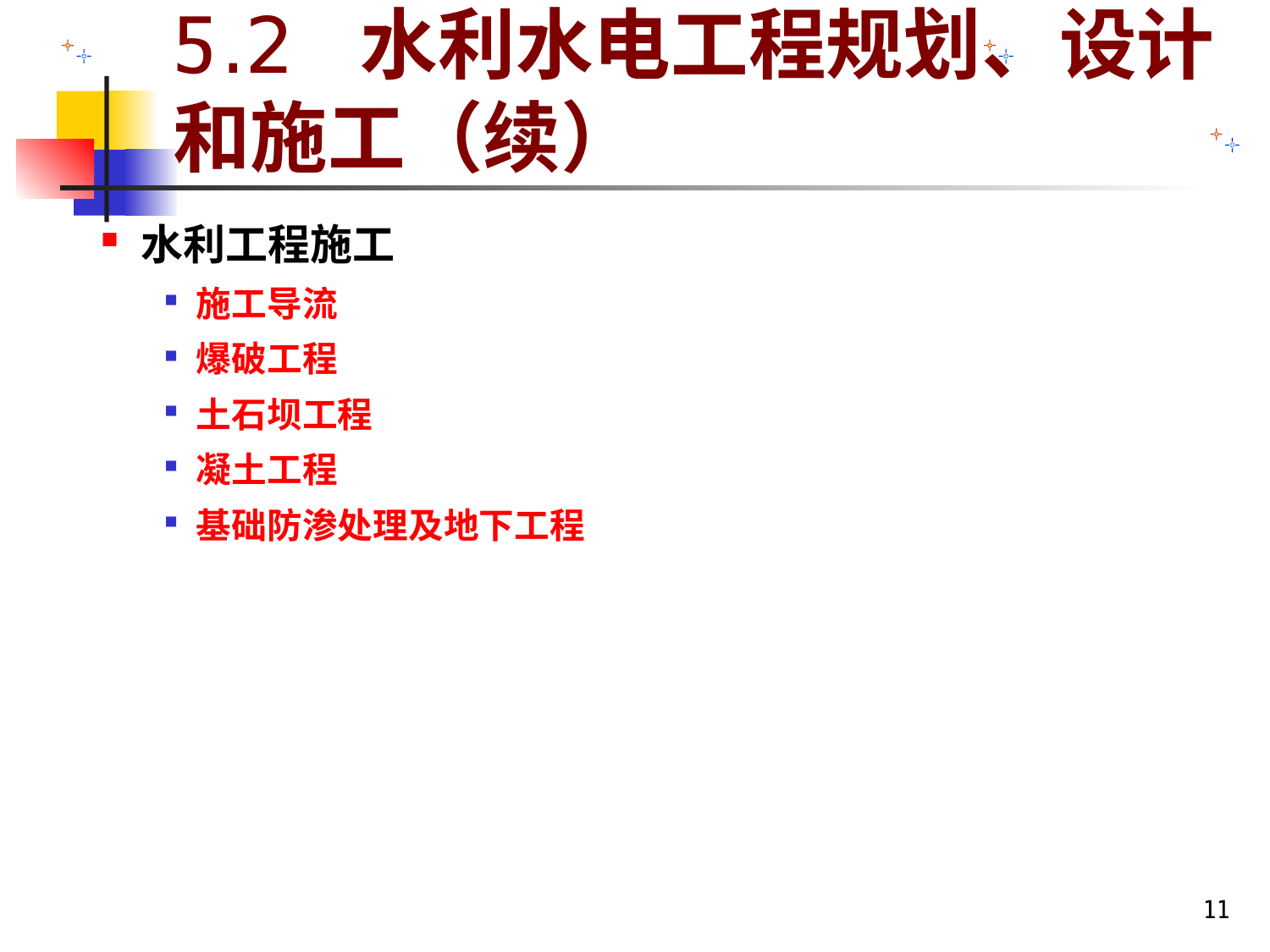

# 5.2  水利水电工程规划、设计和施工（续）
水利工程施工
施工导流
爆破工程
土石坝工程
凝土工程
基础防渗处理及地下工程

11